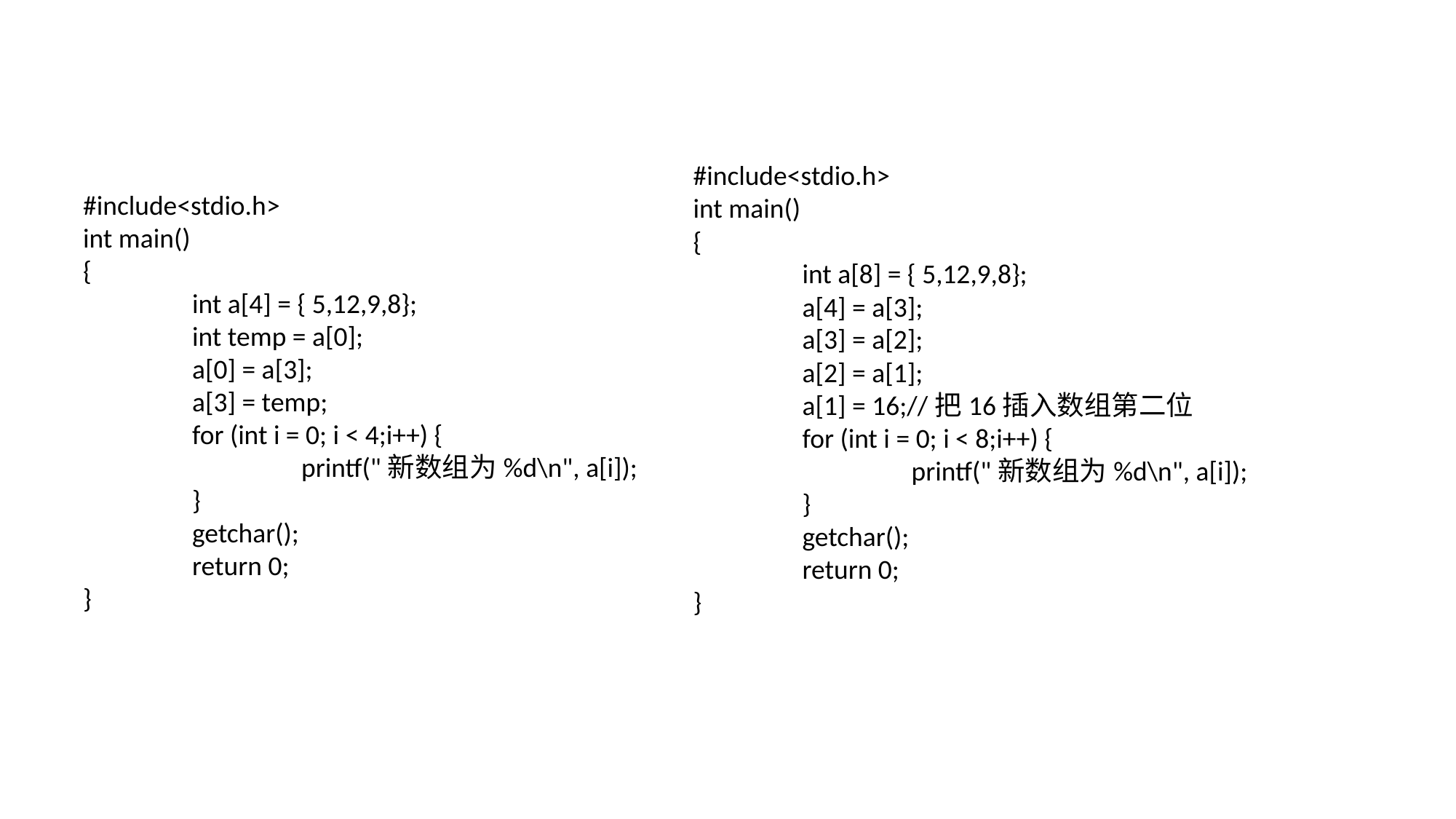

#include<stdio.h>
int main()
{
	int a[8] = { 5,12,9,8};
	a[4] = a[3];
	a[3] = a[2];
	a[2] = a[1];
	a[1] = 16;//把16插入数组第二位
	for (int i = 0; i < 8;i++) {
		printf("新数组为%d\n", a[i]);
	}
	getchar();
	return 0;
}
#include<stdio.h>
int main()
{
	int a[4] = { 5,12,9,8};
	int temp = a[0];
	a[0] = a[3];
	a[3] = temp;
	for (int i = 0; i < 4;i++) {
		printf("新数组为%d\n", a[i]);
	}
	getchar();
	return 0;
}